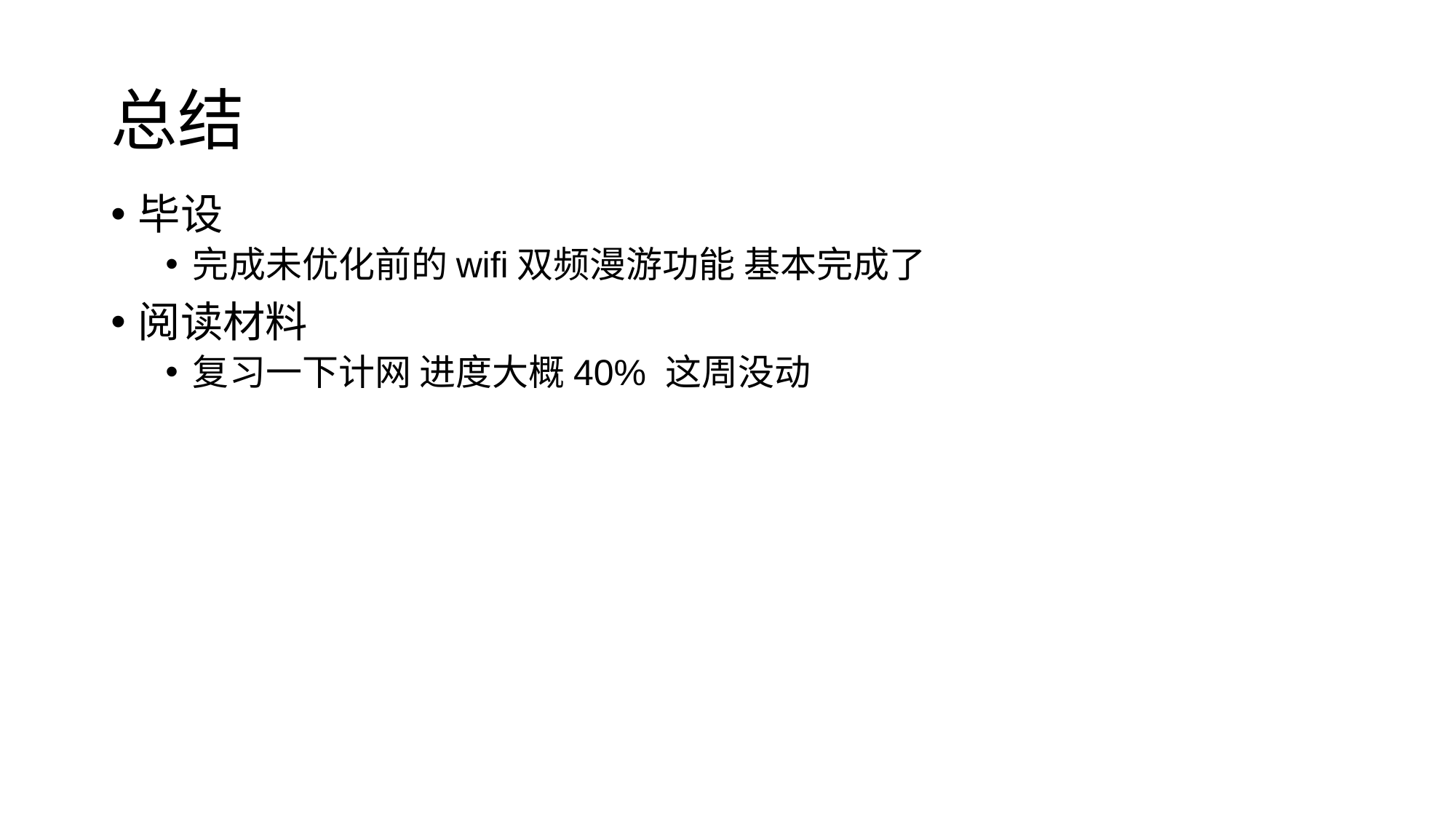

# 总结
毕设
完成未优化前的wifi双频漫游功能 基本完成了
阅读材料
复习一下计网 进度大概40% 这周没动